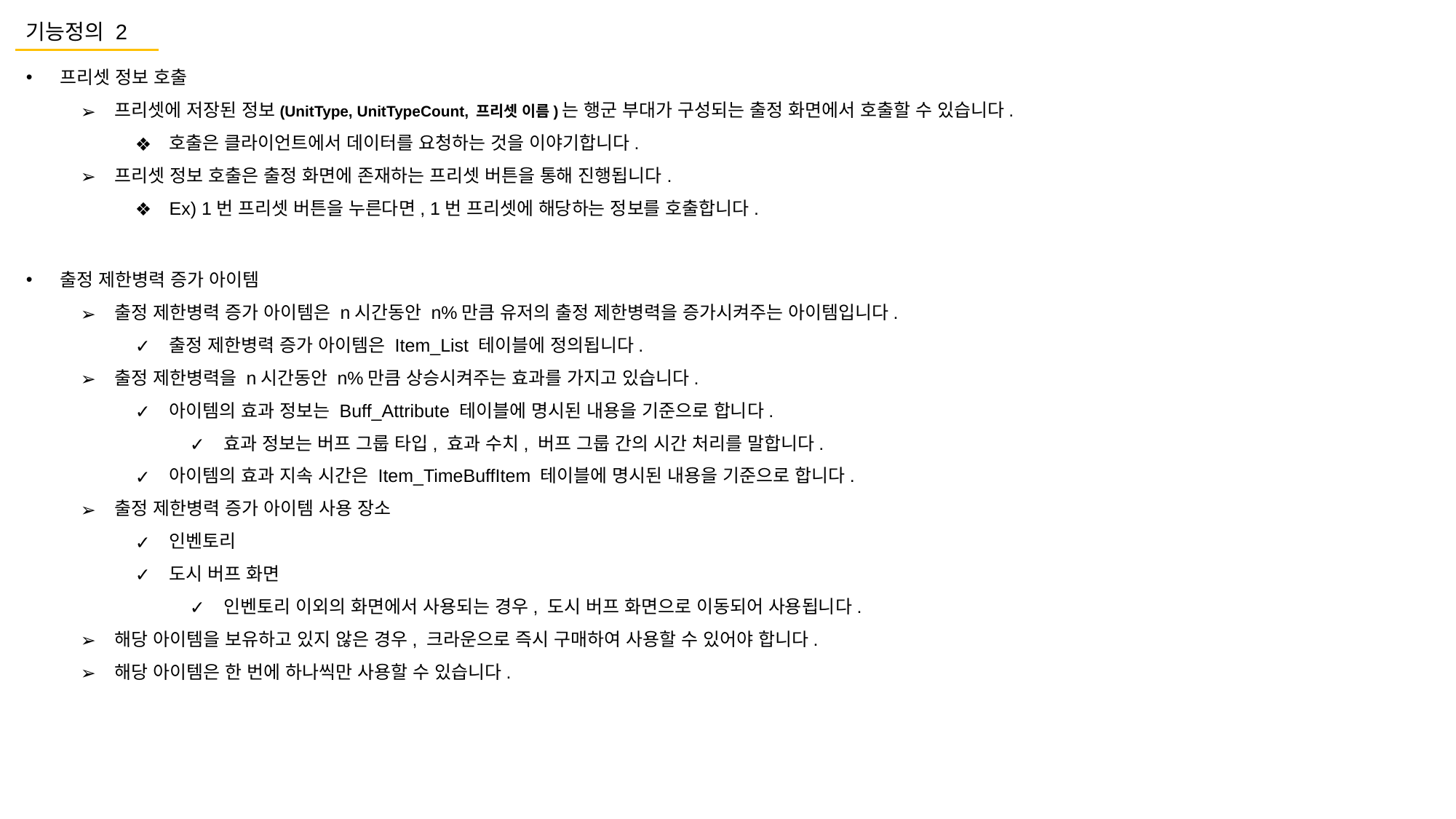

기능정의 2
프리셋 정보 호출
프리셋에 저장된 정보(UnitType, UnitTypeCount, 프리셋 이름)는 행군 부대가 구성되는 출정 화면에서 호출할 수 있습니다.
호출은 클라이언트에서 데이터를 요청하는 것을 이야기합니다.
프리셋 정보 호출은 출정 화면에 존재하는 프리셋 버튼을 통해 진행됩니다.
Ex) 1번 프리셋 버튼을 누른다면, 1번 프리셋에 해당하는 정보를 호출합니다.
출정 제한병력 증가 아이템
출정 제한병력 증가 아이템은 n시간동안 n%만큼 유저의 출정 제한병력을 증가시켜주는 아이템입니다.
출정 제한병력 증가 아이템은 Item_List 테이블에 정의됩니다.
출정 제한병력을 n시간동안 n%만큼 상승시켜주는 효과를 가지고 있습니다.
아이템의 효과 정보는 Buff_Attribute 테이블에 명시된 내용을 기준으로 합니다.
효과 정보는 버프 그룹 타입, 효과 수치, 버프 그룹 간의 시간 처리를 말합니다.
아이템의 효과 지속 시간은 Item_TimeBuffItem 테이블에 명시된 내용을 기준으로 합니다.
출정 제한병력 증가 아이템 사용 장소
인벤토리
도시 버프 화면
인벤토리 이외의 화면에서 사용되는 경우, 도시 버프 화면으로 이동되어 사용됩니다.
해당 아이템을 보유하고 있지 않은 경우, 크라운으로 즉시 구매하여 사용할 수 있어야 합니다.
해당 아이템은 한 번에 하나씩만 사용할 수 있습니다.